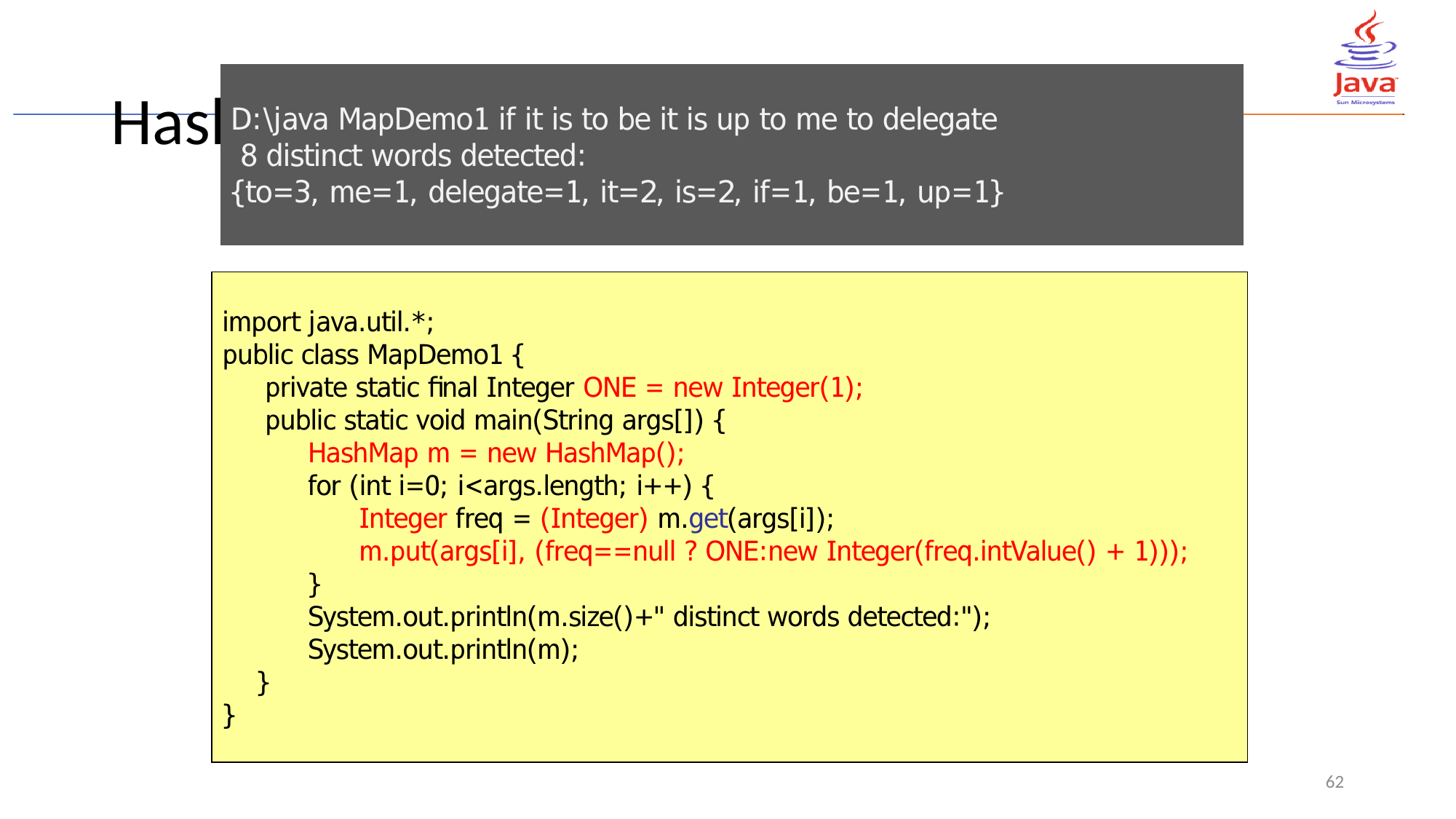

# HashMap
D:\java MapDemo1 if it is to be it is up to me to delegate
 8 distinct words detected:
{to=3, me=1, delegate=1, it=2, is=2, if=1, be=1, up=1}
统计一段文本中各个词的出现频率
import java.util.*;
public class MapDemo1 {
     private static final Integer ONE = new Integer(1);
     public static void main(String args[]) {
          HashMap m = new HashMap();
          for (int i=0; i<args.length; i++) {
                Integer freq = (Integer) m.get(args[i]);
                m.put(args[i], (freq==null ? ONE:new Integer(freq.intValue() + 1)));
          }
          System.out.println(m.size()+" distinct words detected:");
          System.out.println(m);
    }
}
62